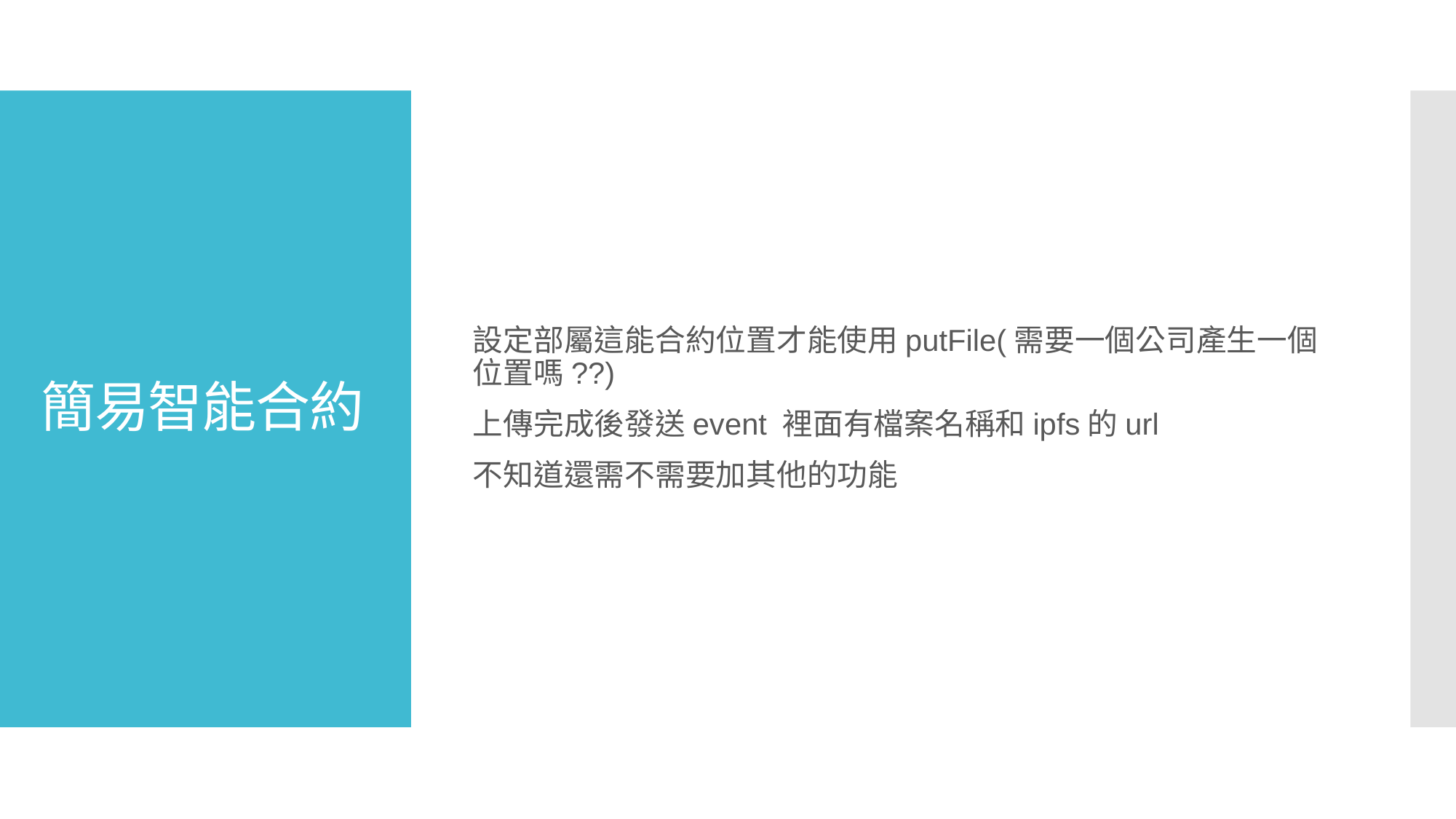

設定部屬這能合約位置才能使用putFile(需要一個公司產生一個位置嗎??)
上傳完成後發送event 裡面有檔案名稱和ipfs的url
不知道還需不需要加其他的功能
# 簡易智能合約